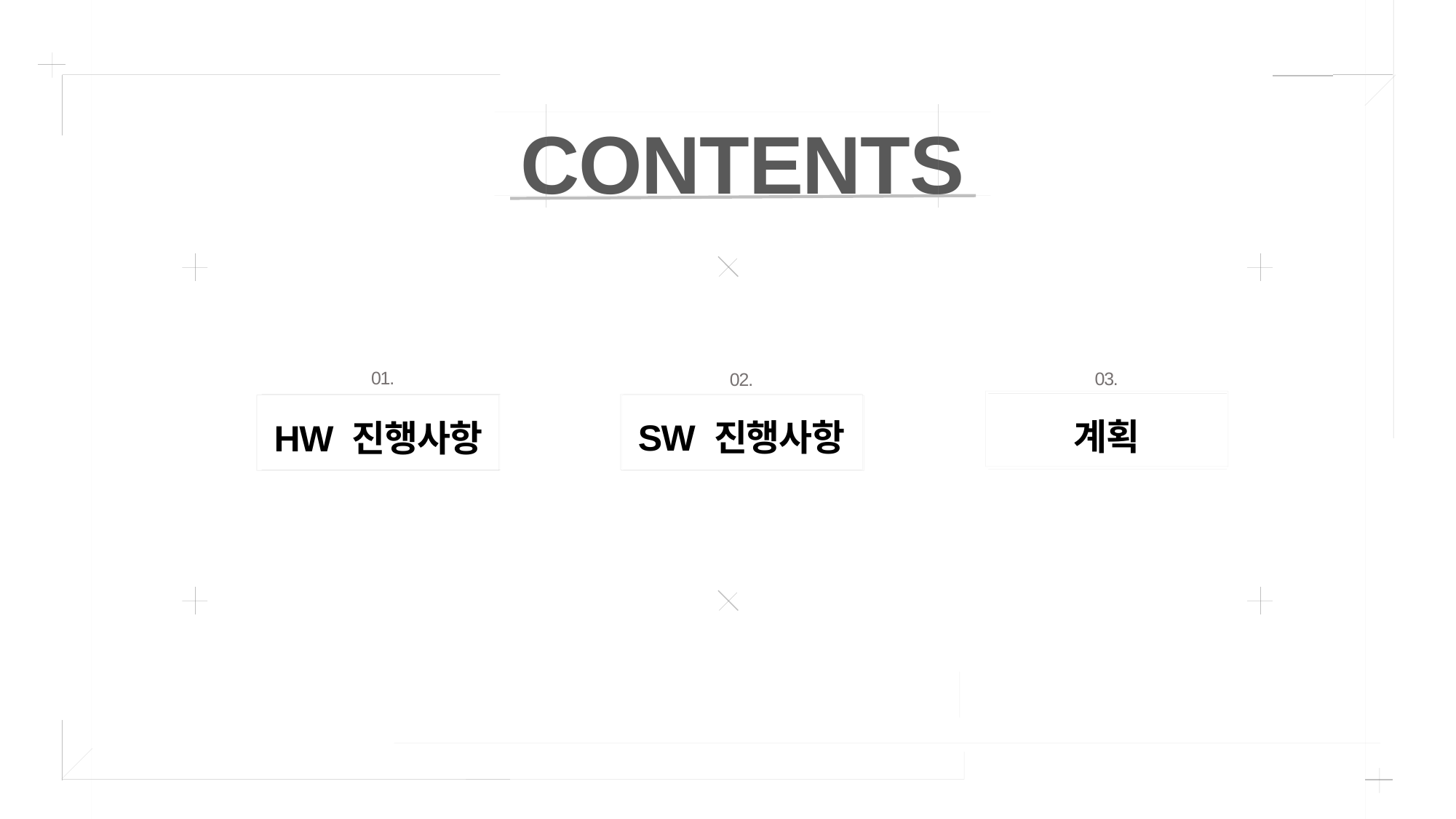

CONTENTS
01.
03.
계획
02.
SW 진행사항

# HW 진행사항